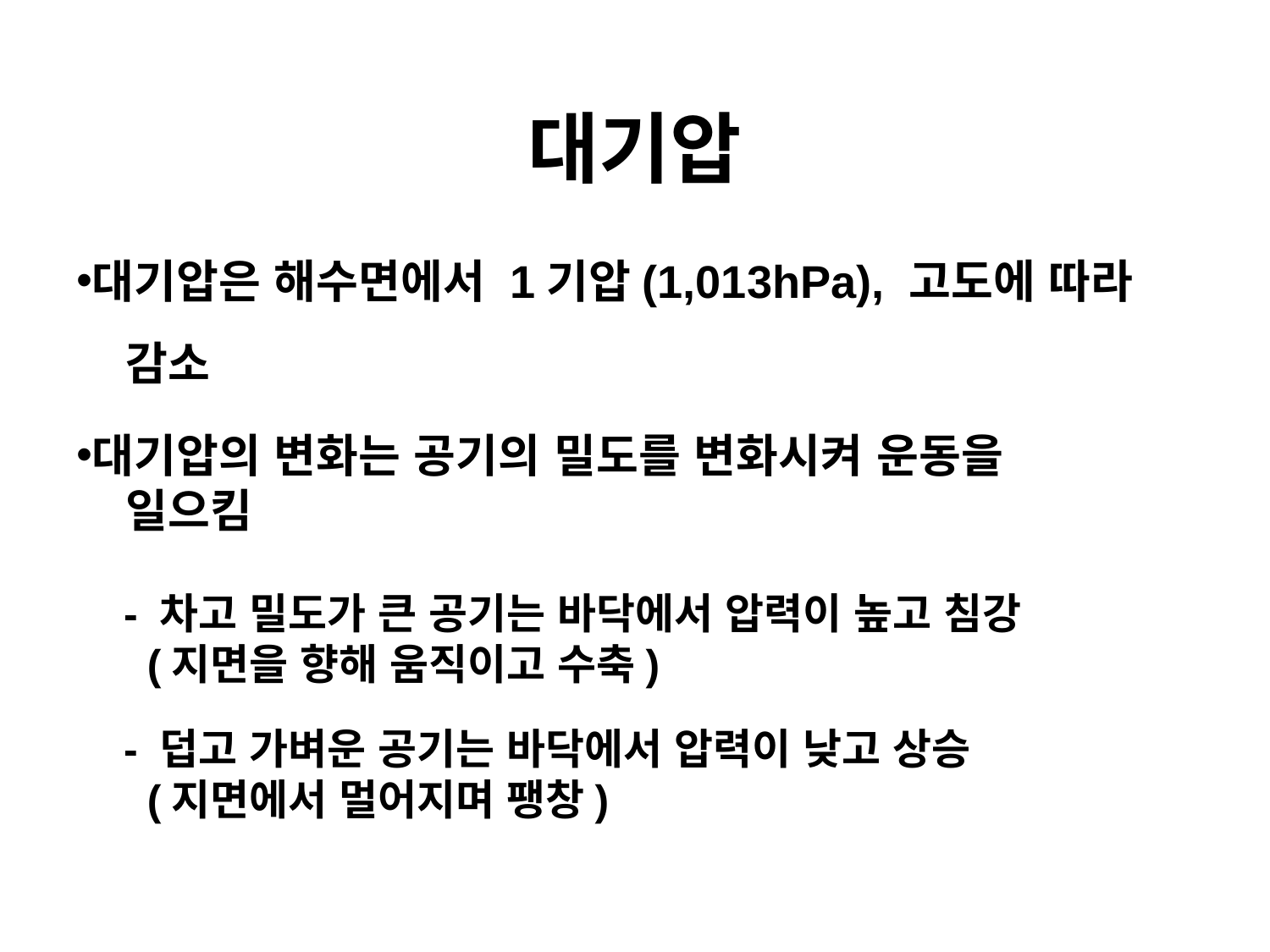

대기압
대기압은 해수면에서 1기압(1,013hPa), 고도에 따라
   감소
대기압의 변화는 공기의 밀도를 변화시켜 운동을
   일으킴
    - 차고 밀도가 큰 공기는 바닥에서 압력이 높고 침강
      (지면을 향해 움직이고 수축)
    - 덥고 가벼운 공기는 바닥에서 압력이 낮고 상승
      (지면에서 멀어지며 팽창)